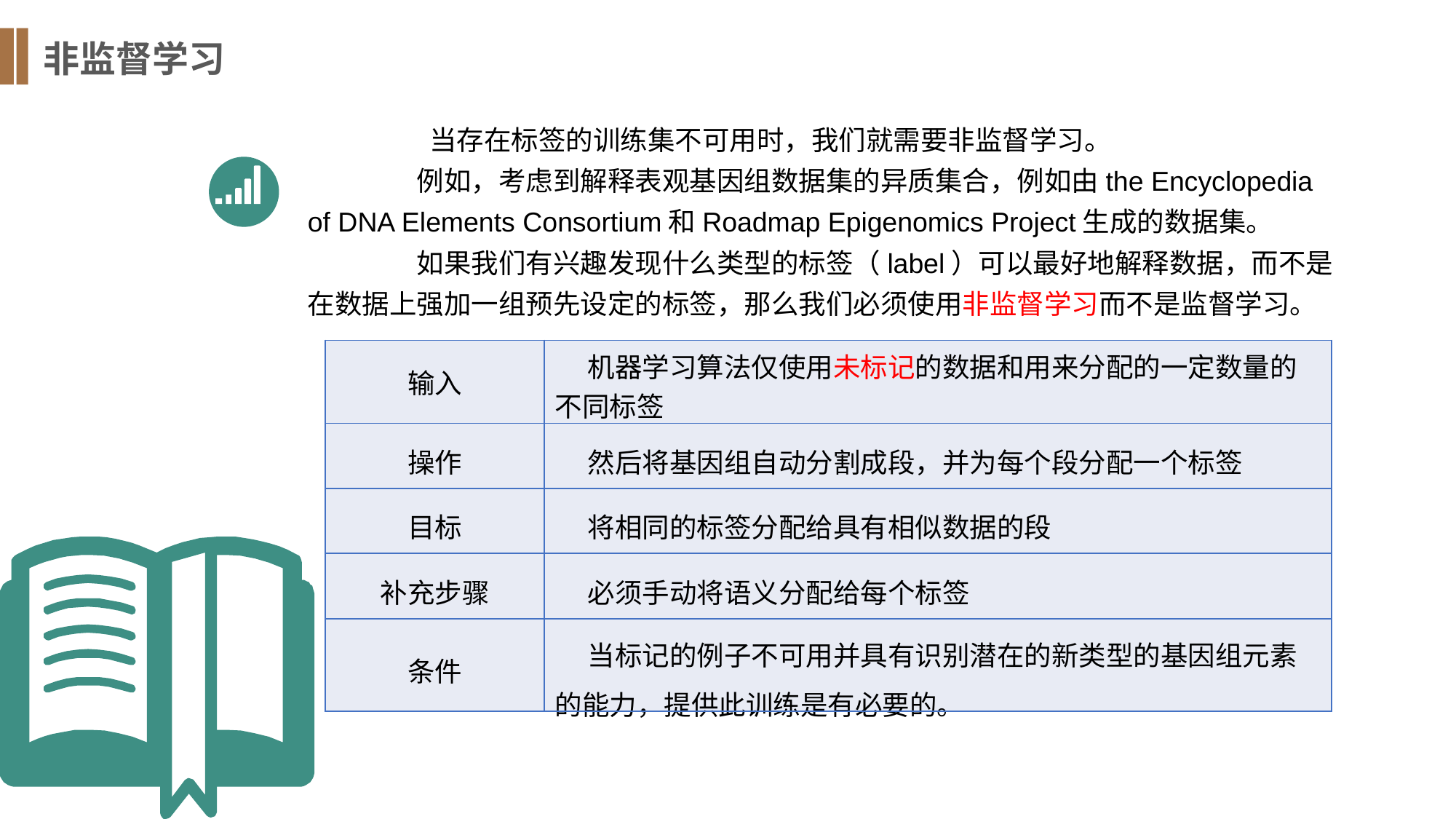

非监督学习
	 当存在标签的训练集不可用时，我们就需要非监督学习。
	例如，考虑到解释表观基因组数据集的异质集合，例如由the Encyclopedia of DNA Elements Consortium和Roadmap Epigenomics Project生成的数据集。
	如果我们有兴趣发现什么类型的标签（label）可以最好地解释数据，而不是在数据上强加一组预先设定的标签，那么我们必须使用非监督学习而不是监督学习。

| 输入 | 机器学习算法仅使用未标记的数据和用来分配的一定数量的不同标签 |
| --- | --- |
| 操作 | 然后将基因组自动分割成段，并为每个段分配一个标签 |
| 目标 | 将相同的标签分配给具有相似数据的段 |
| 补充步骤 | 必须手动将语义分配给每个标签 |
| 条件 | 当标记的例子不可用并具有识别潜在的新类型的基因组元素的能力，提供此训练是有必要的。 |